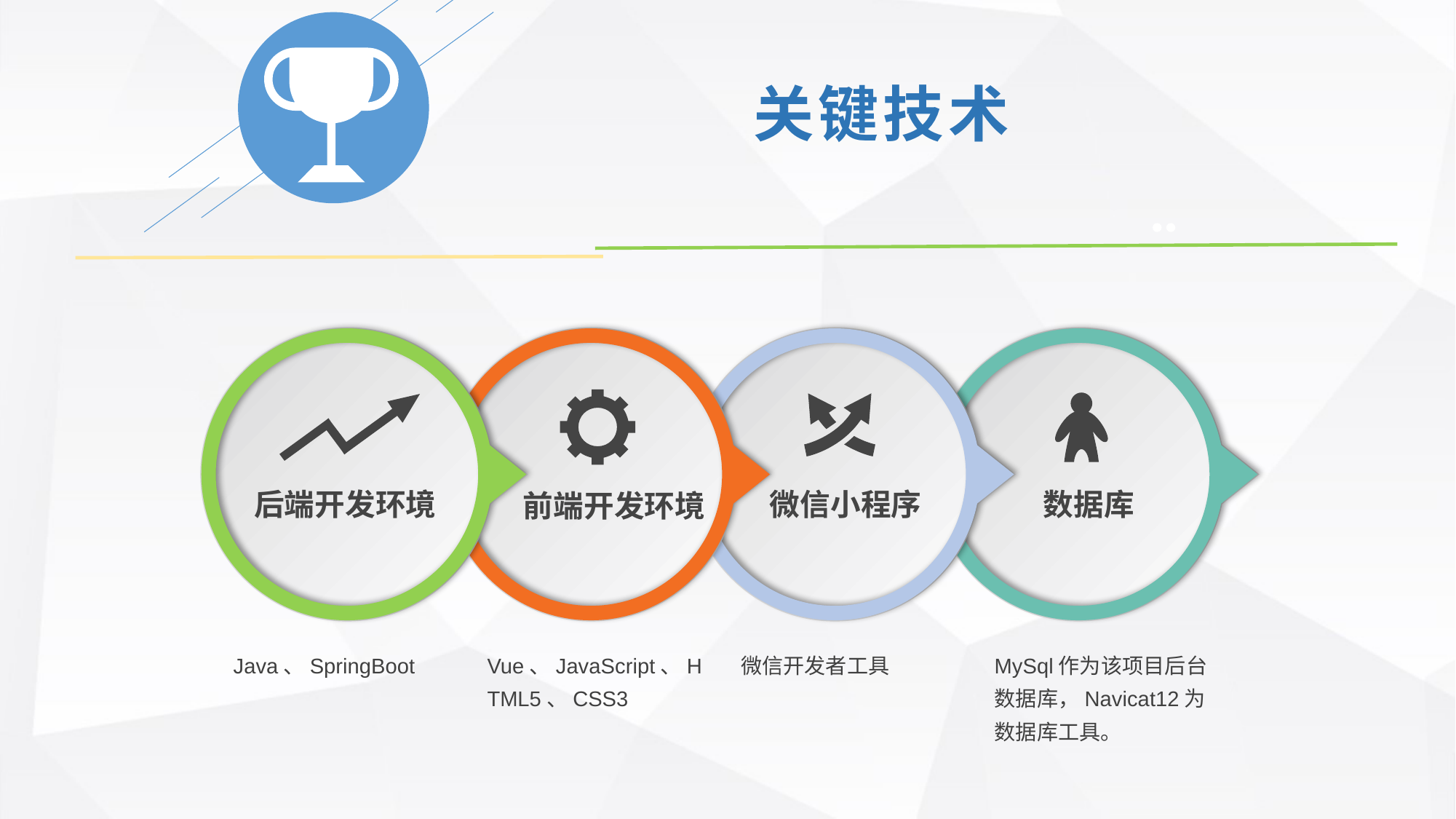

关键技术

后端开发环境
微信小程序
   数据库
前端开发环境
Java、SpringBoot
Vue、JavaScript、HTML5、CSS3
微信开发者工具
MySql作为该项目后台数据库，Navicat12为数据库工具。